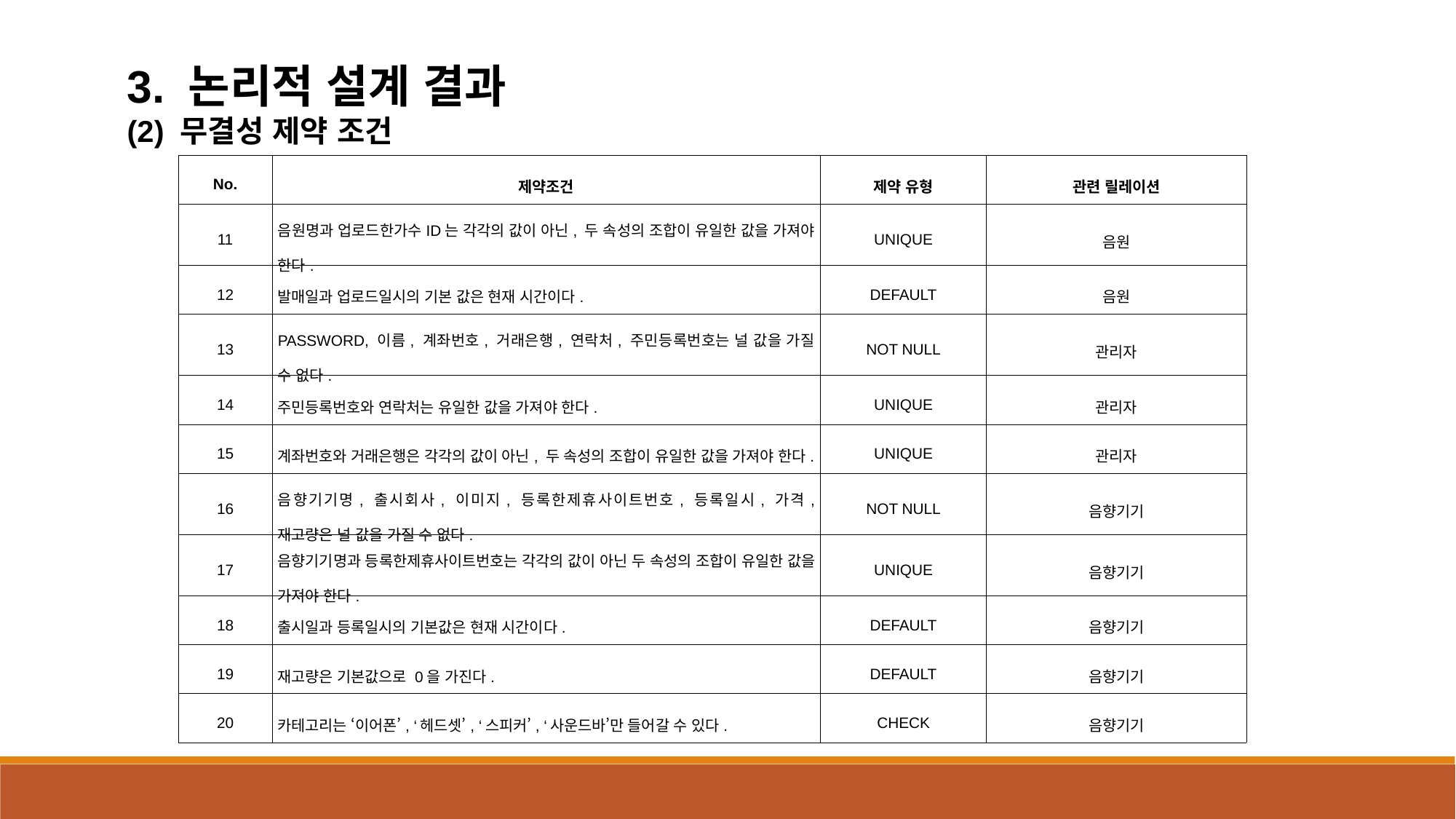

3. 논리적 설계 결과
(2) 무결성 제약 조건
| No. | 제약조건 | 제약 유형 | 관련 릴레이션 |
| --- | --- | --- | --- |
| 11 | 음원명과 업로드한가수ID는 각각의 값이 아닌, 두 속성의 조합이 유일한 값을 가져야 한다. | UNIQUE | 음원 |
| 12 | 발매일과 업로드일시의 기본 값은 현재 시간이다. | DEFAULT | 음원 |
| 13 | PASSWORD, 이름, 계좌번호, 거래은행, 연락처, 주민등록번호는 널 값을 가질 수 없다. | NOT NULL | 관리자 |
| 14 | 주민등록번호와 연락처는 유일한 값을 가져야 한다. | UNIQUE | 관리자 |
| 15 | 계좌번호와 거래은행은 각각의 값이 아닌, 두 속성의 조합이 유일한 값을 가져야 한다. | UNIQUE | 관리자 |
| 16 | 음향기기명, 출시회사, 이미지, 등록한제휴사이트번호, 등록일시, 가격, 재고량은 널 값을 가질 수 없다. | NOT NULL | 음향기기 |
| 17 | 음향기기명과 등록한제휴사이트번호는 각각의 값이 아닌 두 속성의 조합이 유일한 값을 가져야 한다. | UNIQUE | 음향기기 |
| 18 | 출시일과 등록일시의 기본값은 현재 시간이다. | DEFAULT | 음향기기 |
| 19 | 재고량은 기본값으로 0을 가진다. | DEFAULT | 음향기기 |
| 20 | 카테고리는 ‘이어폰’, ‘헤드셋’, ‘스피커’, ‘사운드바’만 들어갈 수 있다. | CHECK | 음향기기 |